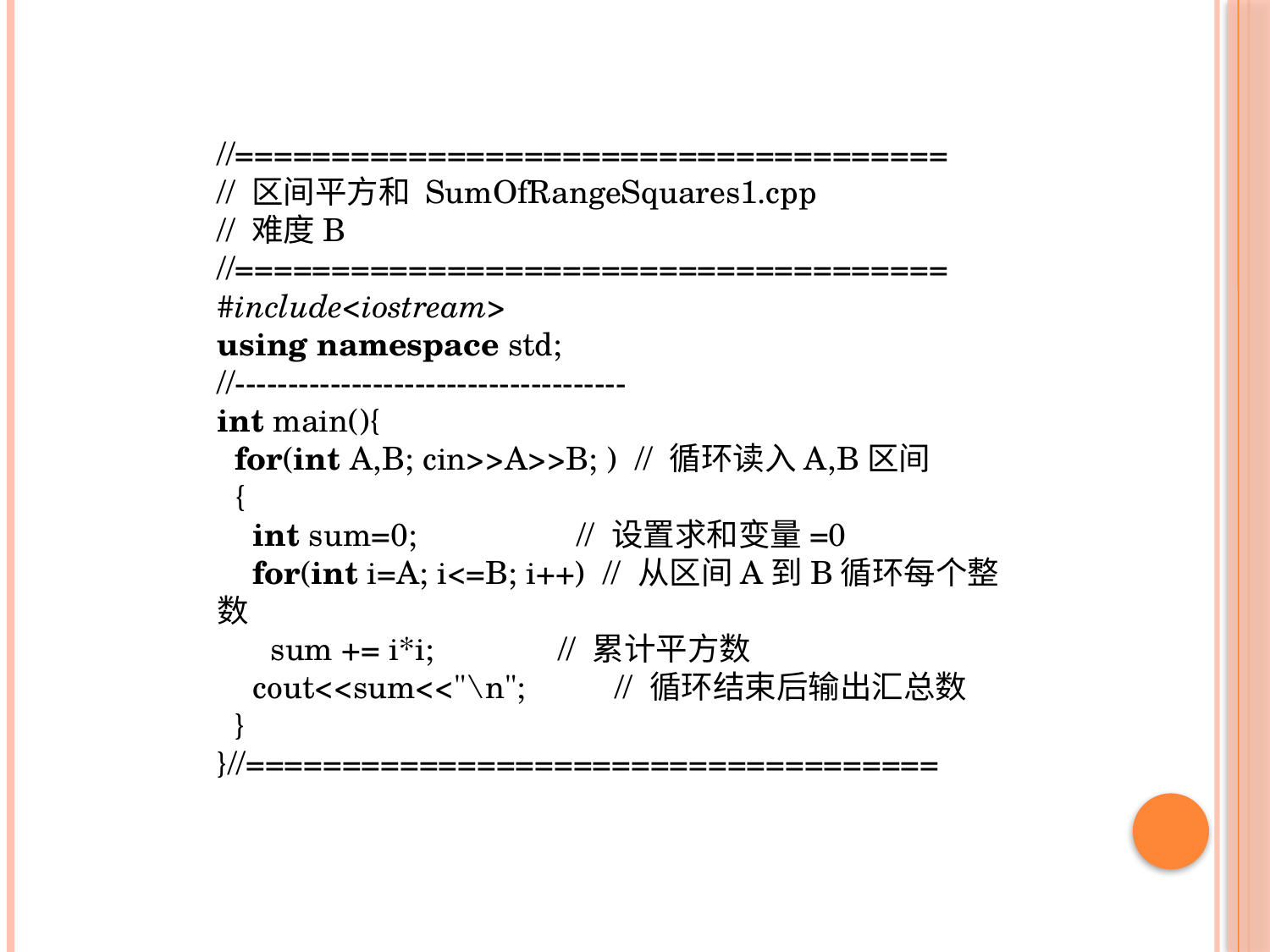

//=====================================
// 区间平方和 SumOfRangeSquares1.cpp
// 难度B
//=====================================
#include<iostream>
using namespace std;
//-------------------------------------
int main(){
  for(int A,B; cin>>A>>B; )  // 循环读入A,B区间
  {
    int sum=0;                  // 设置求和变量=0
    for(int i=A; i<=B; i++)  // 从区间A到B循环每个整数
      sum += i*i;              // 累计平方数
    cout<<sum<<"\n";          // 循环结束后输出汇总数
  }
}//====================================